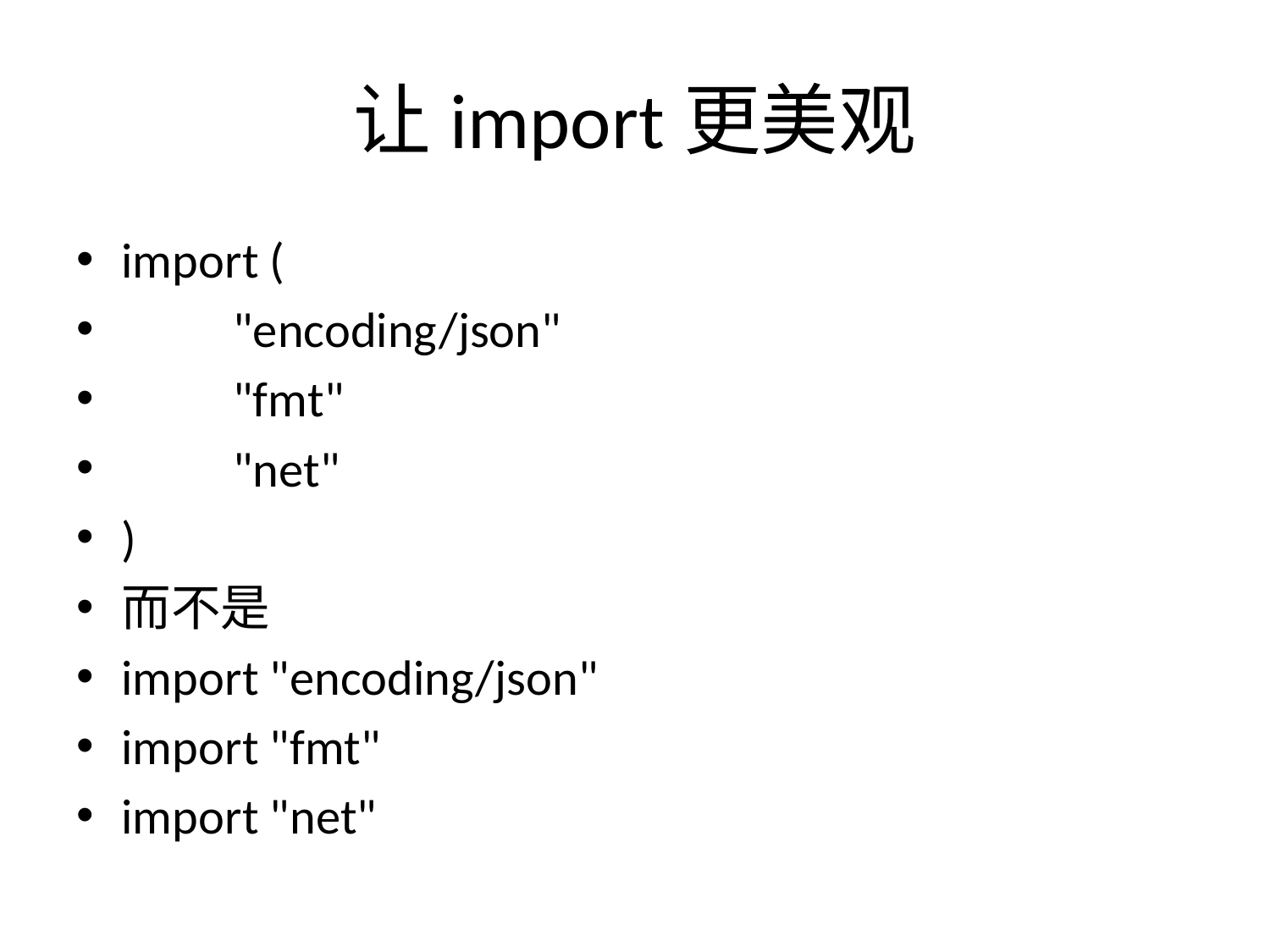

# 让import更美观
import (
	"encoding/json"
	"fmt"
	"net"
)
而不是
import "encoding/json"
import "fmt"
import "net"